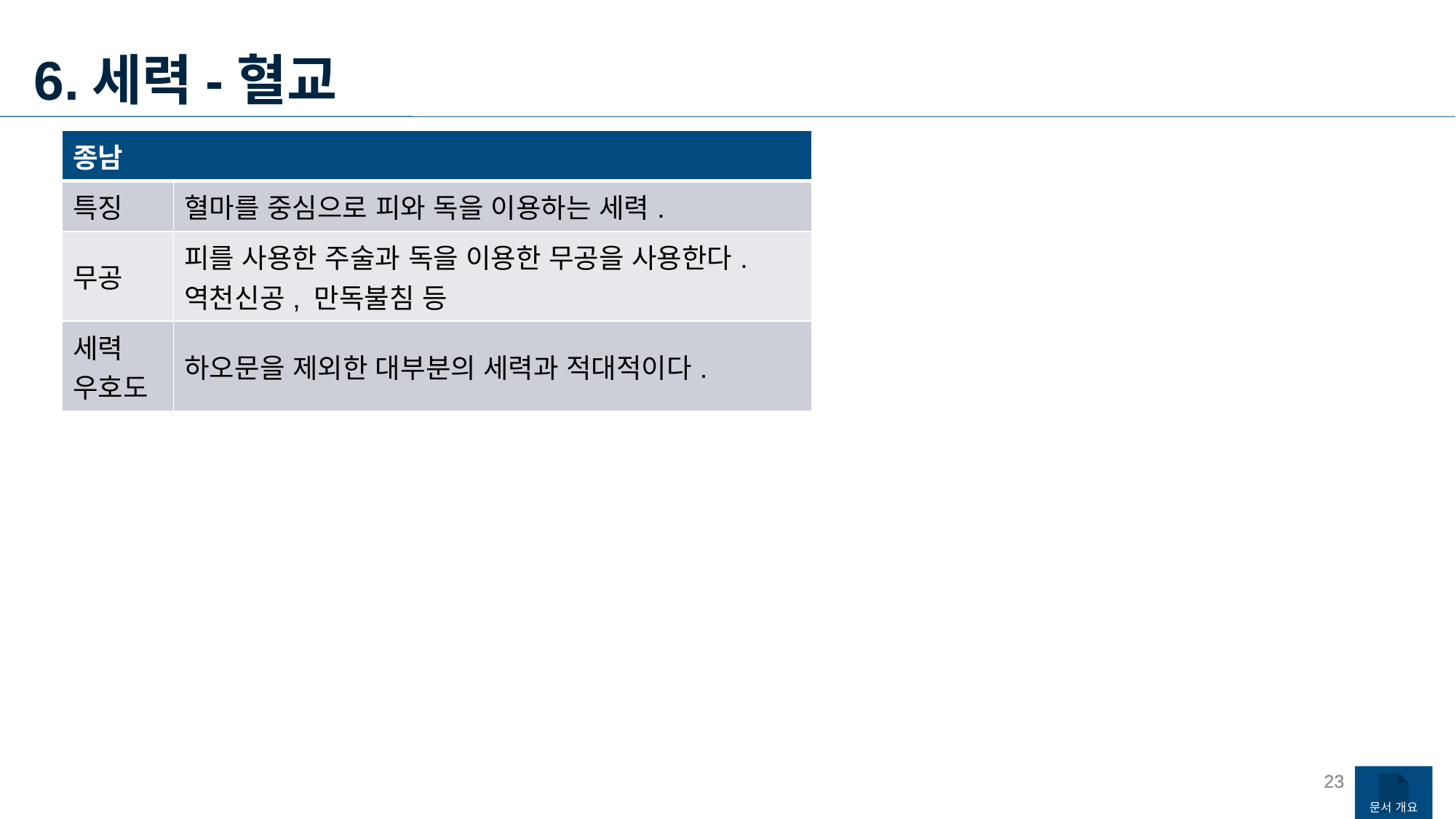

6.세력-혈교
| 종남 |  |
| --- | --- |
| 특징 | 혈마를 중심으로 피와 독을 이용하는 세력. |
| 무공 | 피를 사용한 주술과 독을 이용한 무공을 사용한다. 역천신공, 만독불침 등 |
| 세력 우호도 | 하오문을 제외한 대부분의 세력과 적대적이다. |
23
23

문서 개요

문서 개요